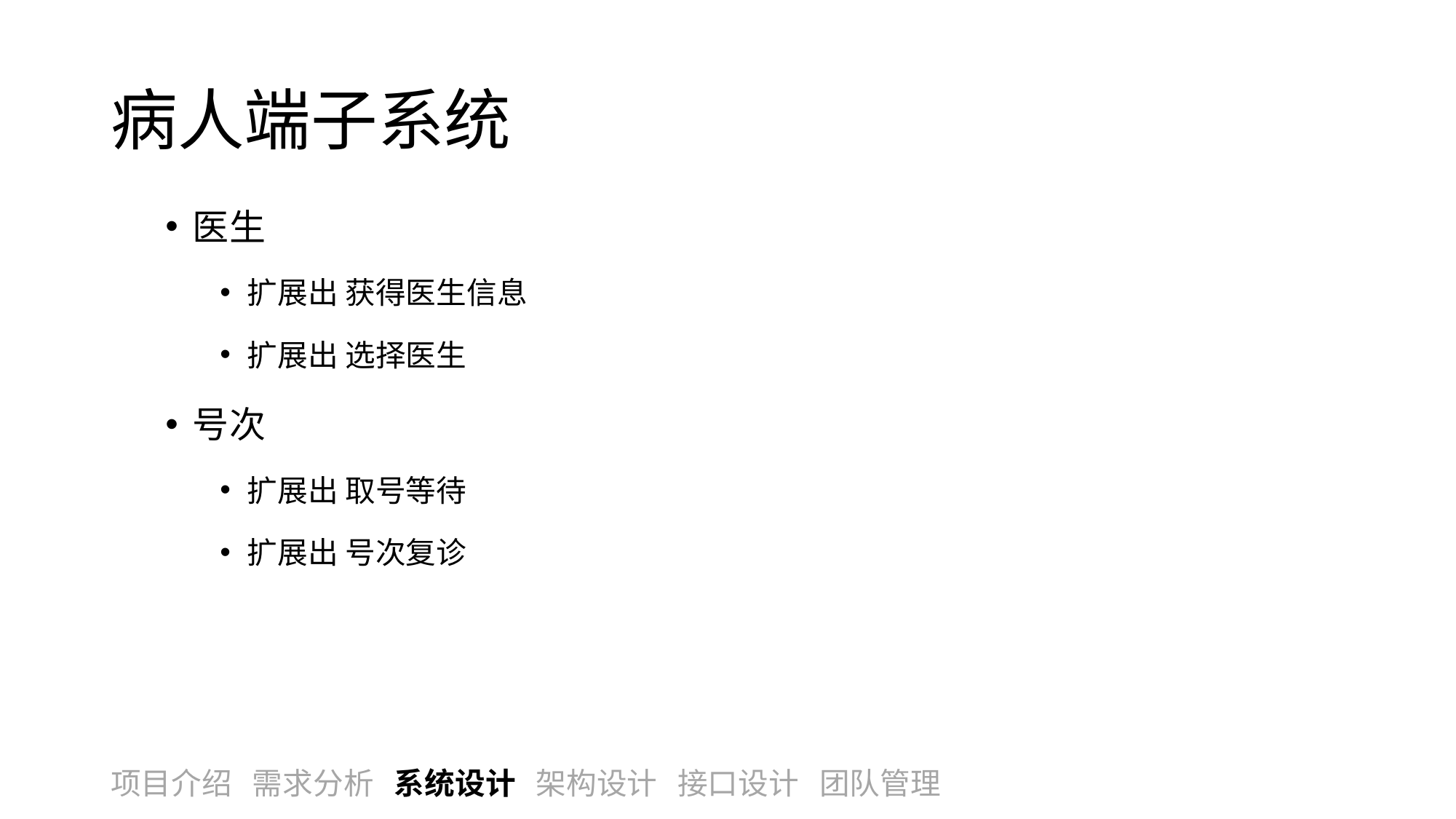

# 病人端子系统
医生
扩展出 获得医生信息
扩展出 选择医生
号次
扩展出 取号等待
扩展出 号次复诊